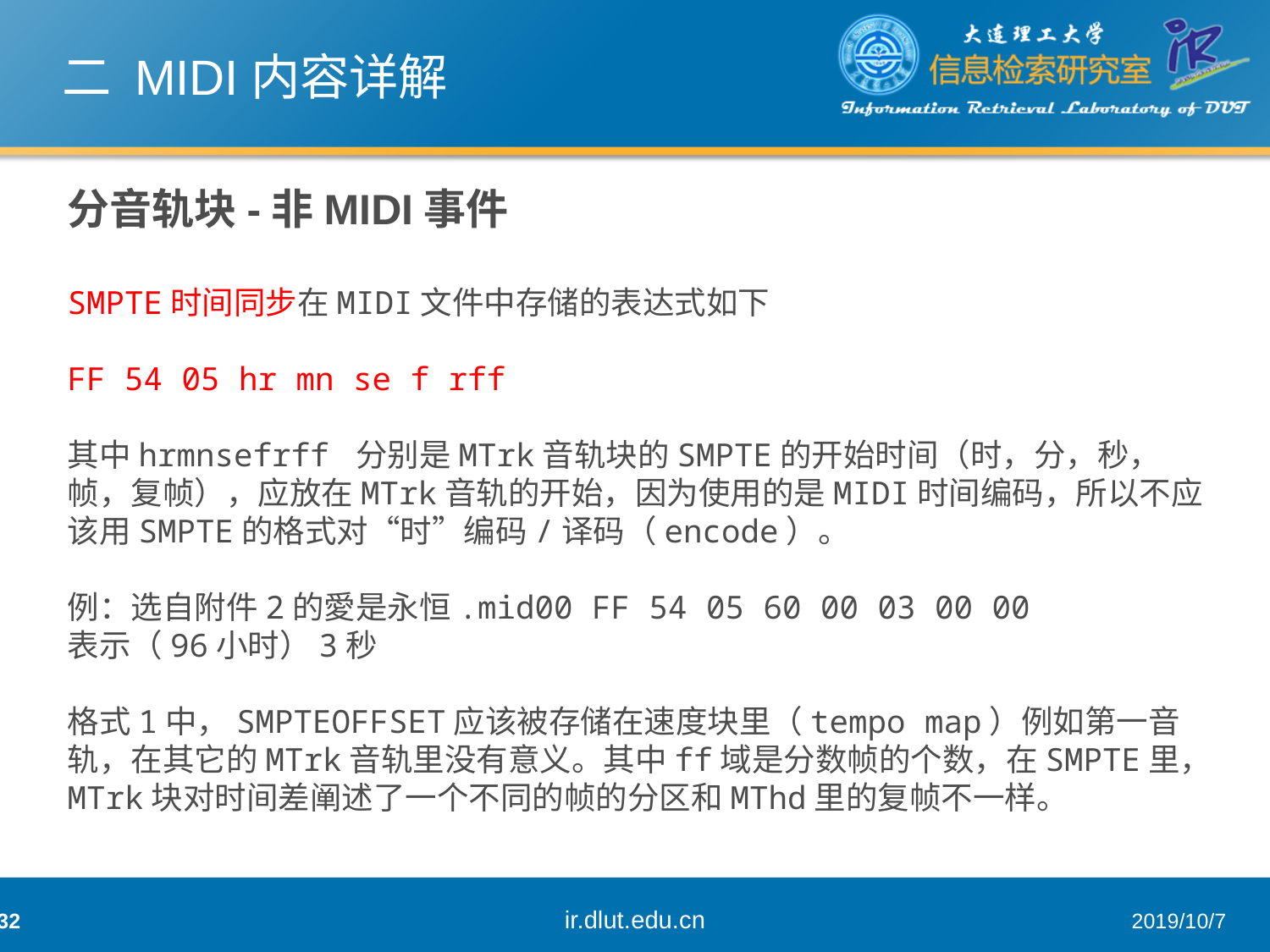

# 二 MIDI内容详解
分音轨块-非MIDI事件
SMPTE时间同步在MIDI文件中存储的表达式如下

FF 54 05 hr mn se f rff

其中hrmnsefrff 分别是MTrk音轨块的SMPTE的开始时间（时，分，秒，帧，复帧），应放在MTrk音轨的开始，因为使用的是MIDI时间编码，所以不应该用SMPTE的格式对“时”编码/译码（encode）。

例：选自附件2的愛是永恒.mid00 FF 54 05 60 00 03 00 00
表示（96小时）3秒

格式1中，SMPTEOFFSET应该被存储在速度块里（tempo map）例如第一音轨，在其它的MTrk音轨里没有意义。其中ff域是分数帧的个数，在SMPTE里，MTrk块对时间差阐述了一个不同的帧的分区和MThd里的复帧不一样。